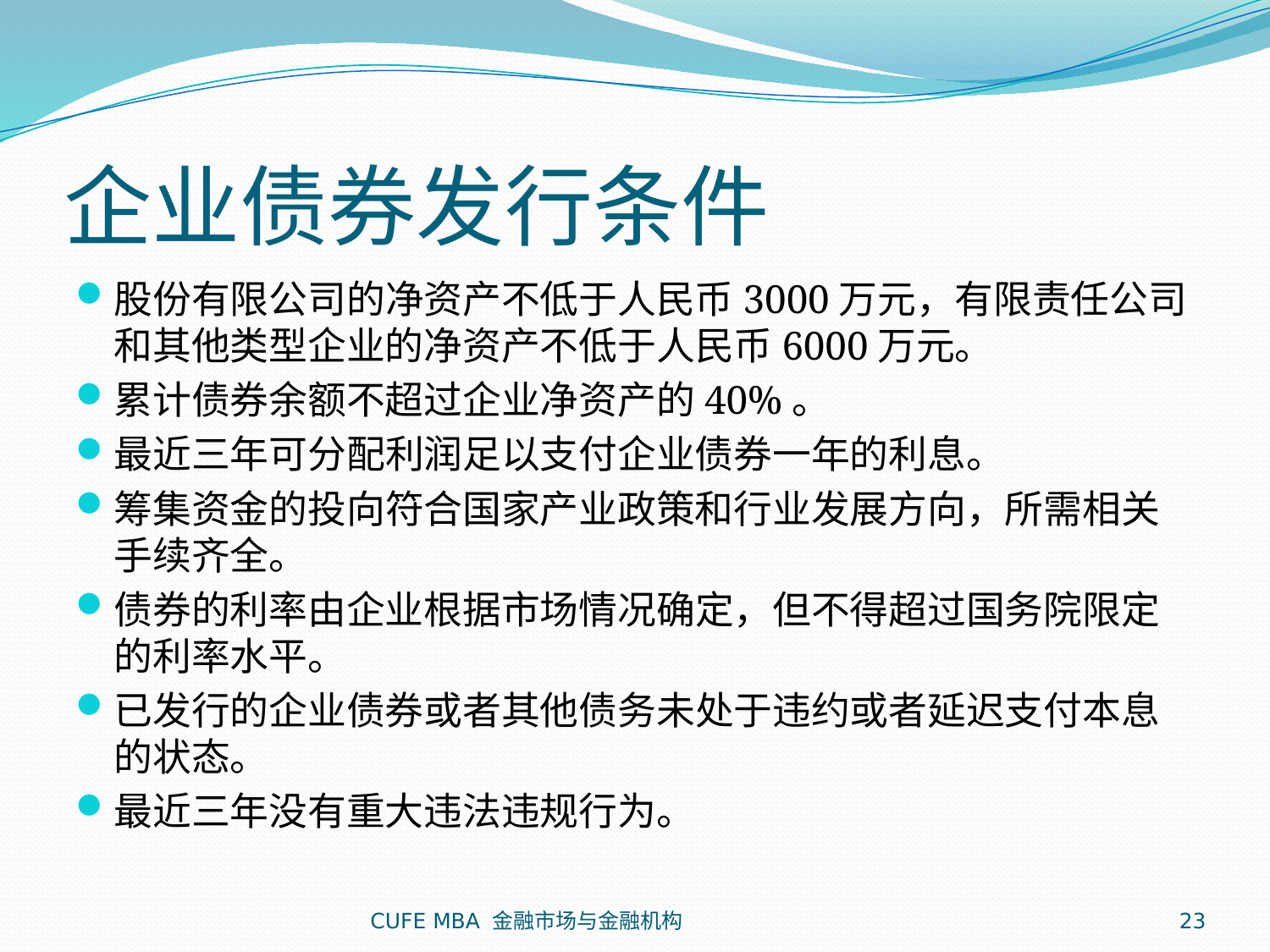

# 企业债券发行条件
股份有限公司的净资产不低于人民币3000万元，有限责任公司和其他类型企业的净资产不低于人民币6000万元。
累计债券余额不超过企业净资产的40%。
最近三年可分配利润足以支付企业债券一年的利息。
筹集资金的投向符合国家产业政策和行业发展方向，所需相关手续齐全。
债券的利率由企业根据市场情况确定，但不得超过国务院限定的利率水平。
已发行的企业债券或者其他债务未处于违约或者延迟支付本息的状态。
最近三年没有重大违法违规行为。
CUFE MBA 金融市场与金融机构
23